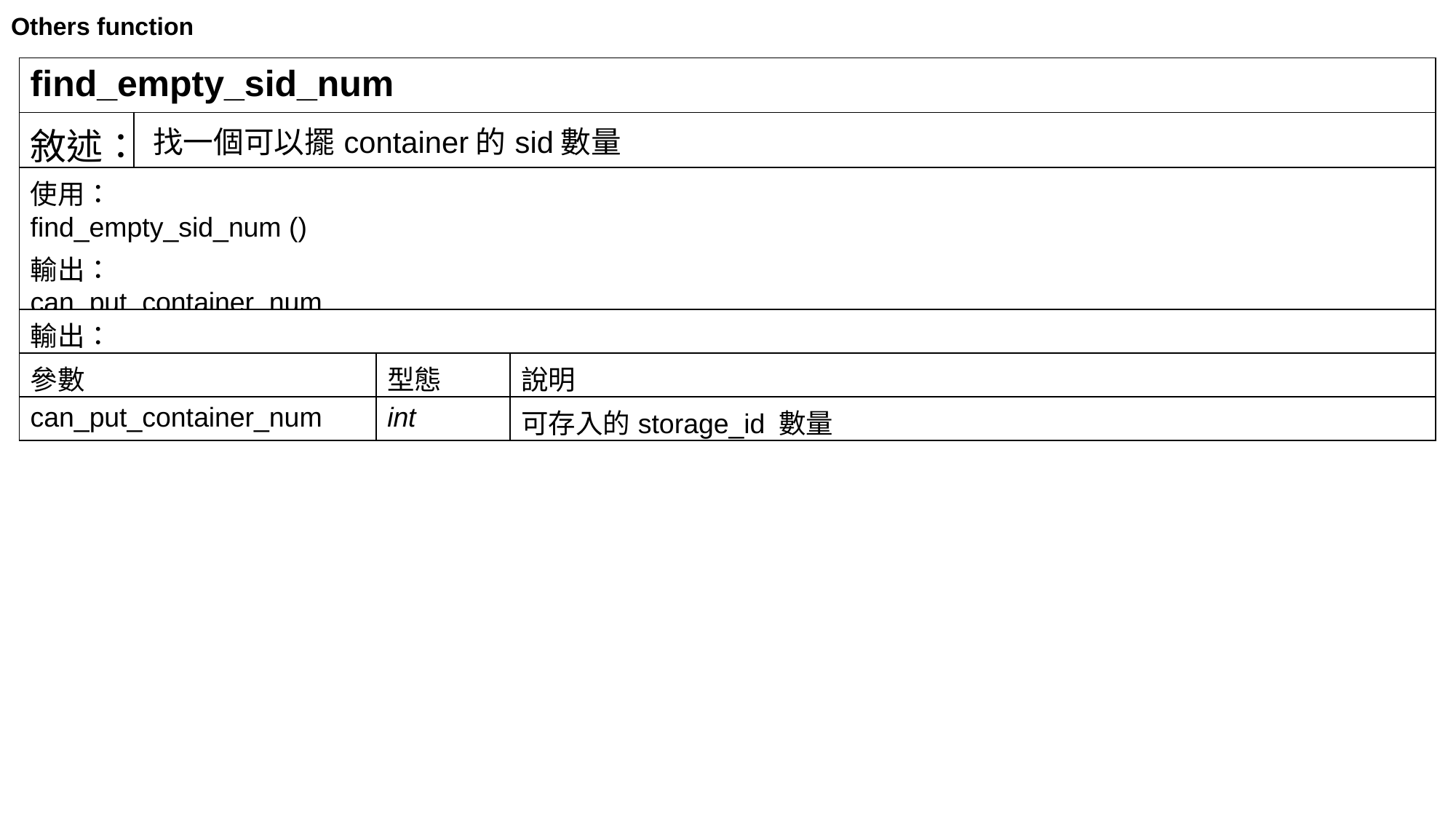

Others function
| ﻿find\_empty\_sid\_num |  |  |  |
| --- | --- | --- | --- |
| 敘述： | ﻿找一個可以擺container的sid數量 | 將訂單以商品為依據依照目前機器手臂工作量進行排序 |  |
| 使用： ﻿find\_empty\_sid\_num (﻿﻿) 輸出： can\_put\_container\_num |  |  |  |
| 輸出： |  |  |  |
| 參數 |  | 型態 | 說明 |
| can\_put\_container\_num |  | int | 可存入的storage\_id 數量 |
﻿